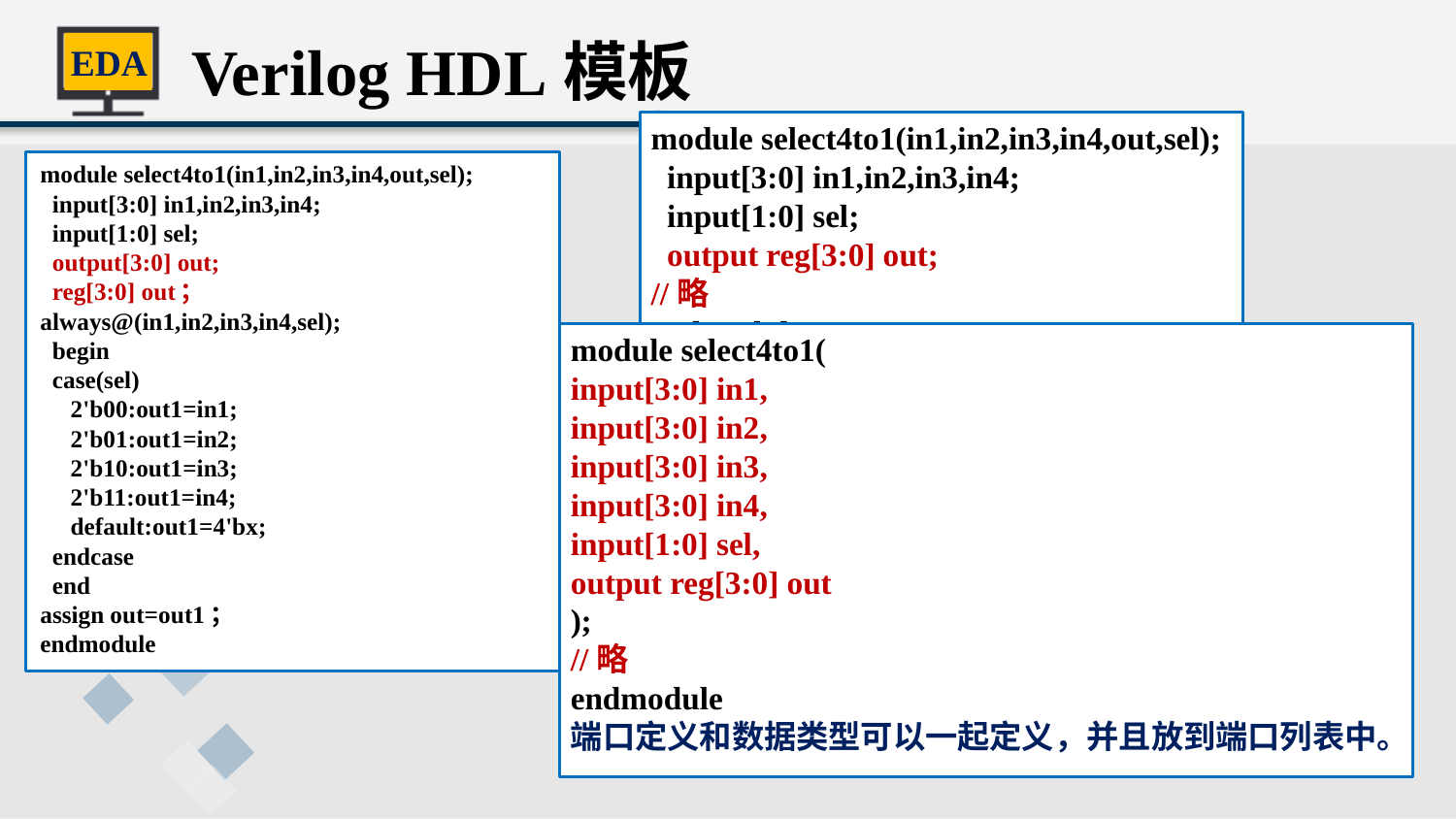

Verilog HDL模板
module select4to1(in1,in2,in3,in4,out,sel);
  input[3:0] in1,in2,in3,in4;
  input[1:0] sel;
  output reg[3:0] out;
//略
endmodule
端口定义和数据类型可以一起定义。
module select4to1(in1,in2,in3,in4,out,sel);
  input[3:0] in1,in2,in3,in4;
  input[1:0] sel;
  output[3:0] out;
  reg[3:0] out；
always@(in1,in2,in3,in4,sel);
  begin
  case(sel)
     2'b00:out1=in1;
     2'b01:out1=in2;
     2'b10:out1=in3;
     2'b11:out1=in4;
     default:out1=4'bx;
  endcase
  end
assign out=out1；
endmodule
module select4to1(
input[3:0] in1,
input[3:0] in2,
input[3:0] in3,
input[3:0] in4,
input[1:0] sel,
output reg[3:0] out
);
//略
endmodule
端口定义和数据类型可以一起定义，并且放到端口列表中。